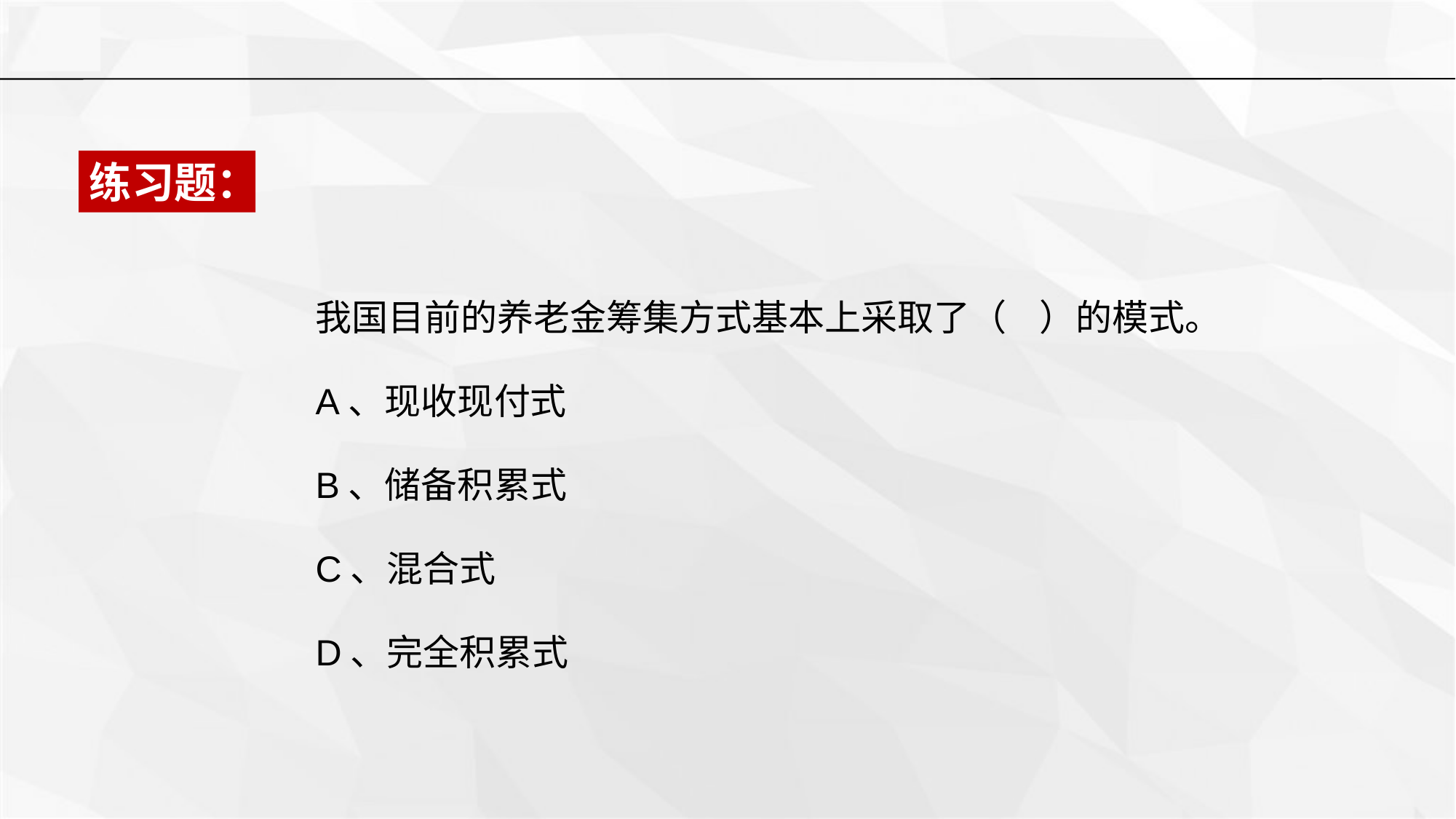

练习题：
我国目前的养老金筹集方式基本上采取了（    ）的模式。
A、现收现付式
B、储备积累式
C、混合式
D、完全积累式